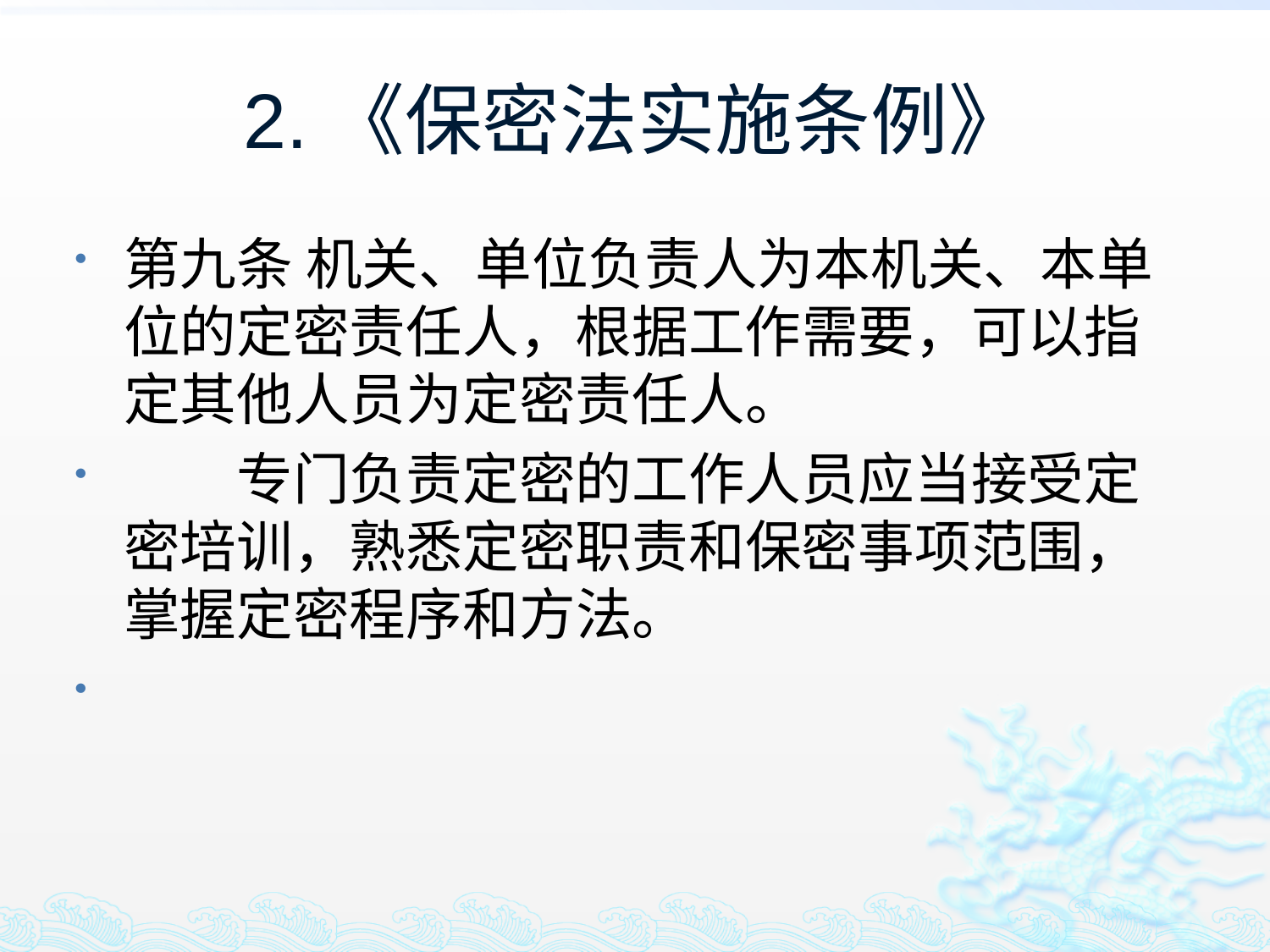

# 2.《保密法实施条例》
第九条 机关、单位负责人为本机关、本单位的定密责任人，根据工作需要，可以指定其他人员为定密责任人。
　　专门负责定密的工作人员应当接受定密培训，熟悉定密职责和保密事项范围，掌握定密程序和方法。